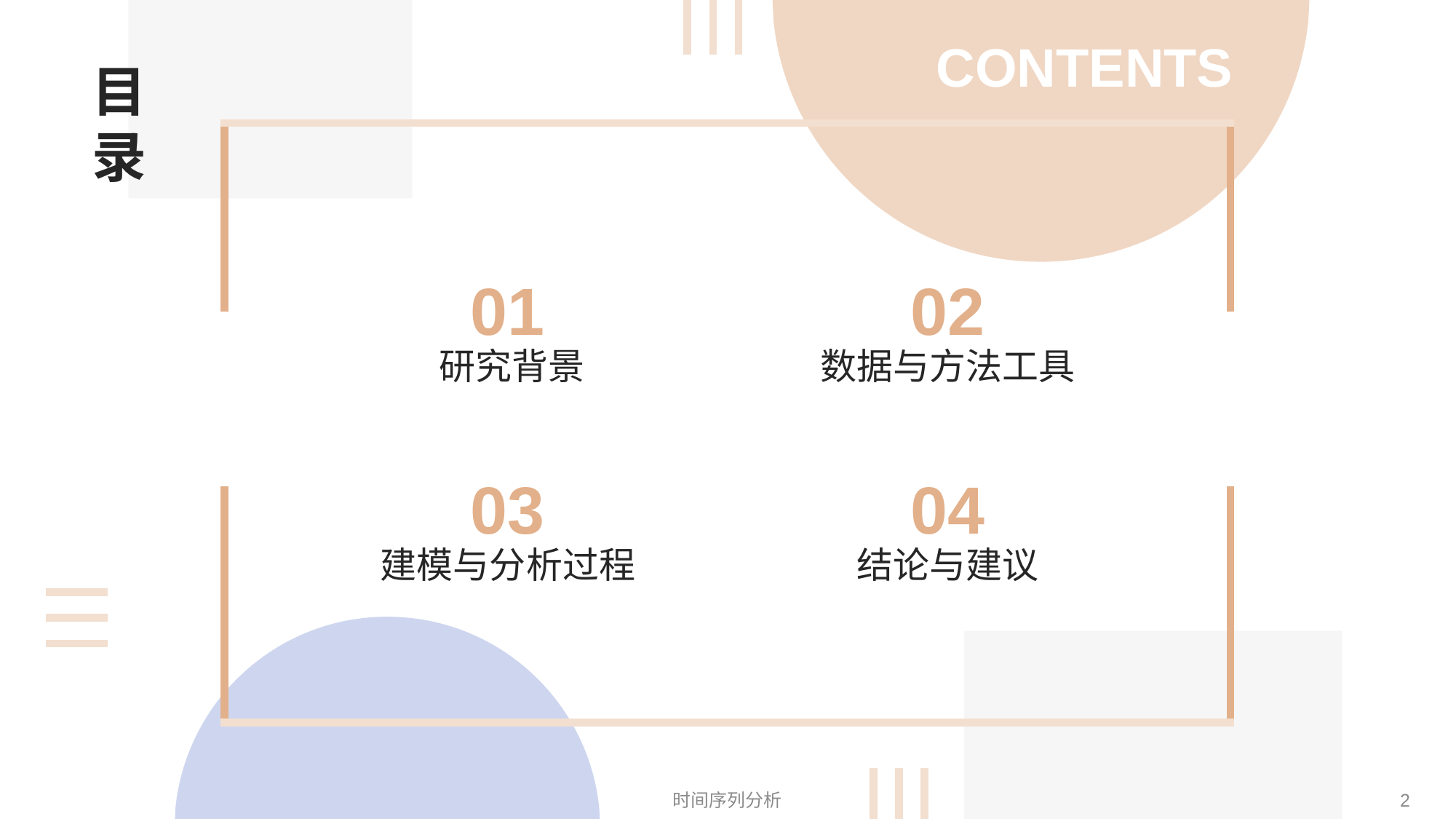

CONTENTS
# 目录
01
02
研究背景
数据与方法工具
03
04
建模与分析过程
结论与建议
时间序列分析
2